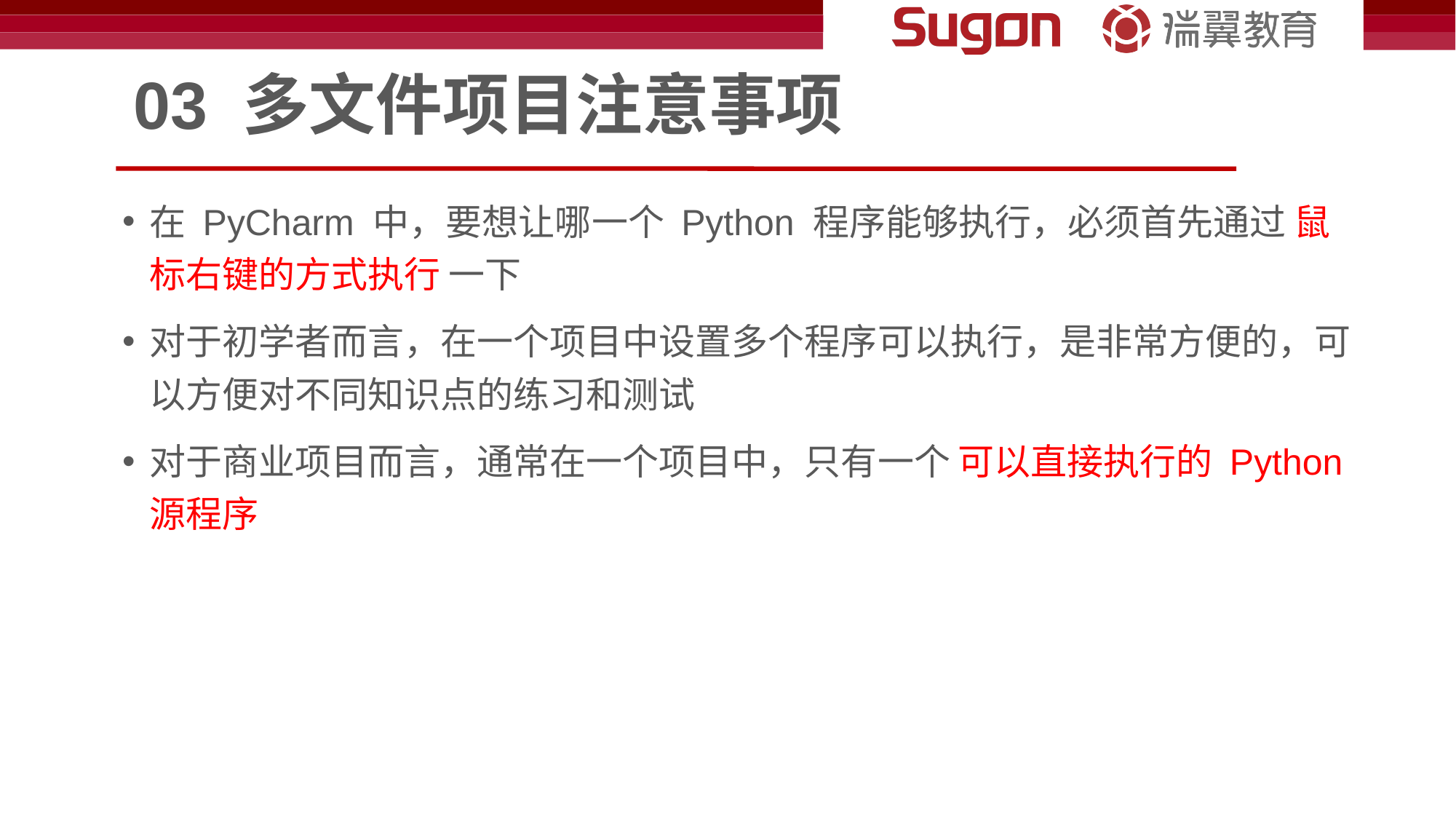

# 03 多文件项目注意事项
在 PyCharm 中，要想让哪一个 Python 程序能够执行，必须首先通过 鼠标右键的方式执行 一下
对于初学者而言，在一个项目中设置多个程序可以执行，是非常方便的，可以方便对不同知识点的练习和测试
对于商业项目而言，通常在一个项目中，只有一个 可以直接执行的 Python 源程序